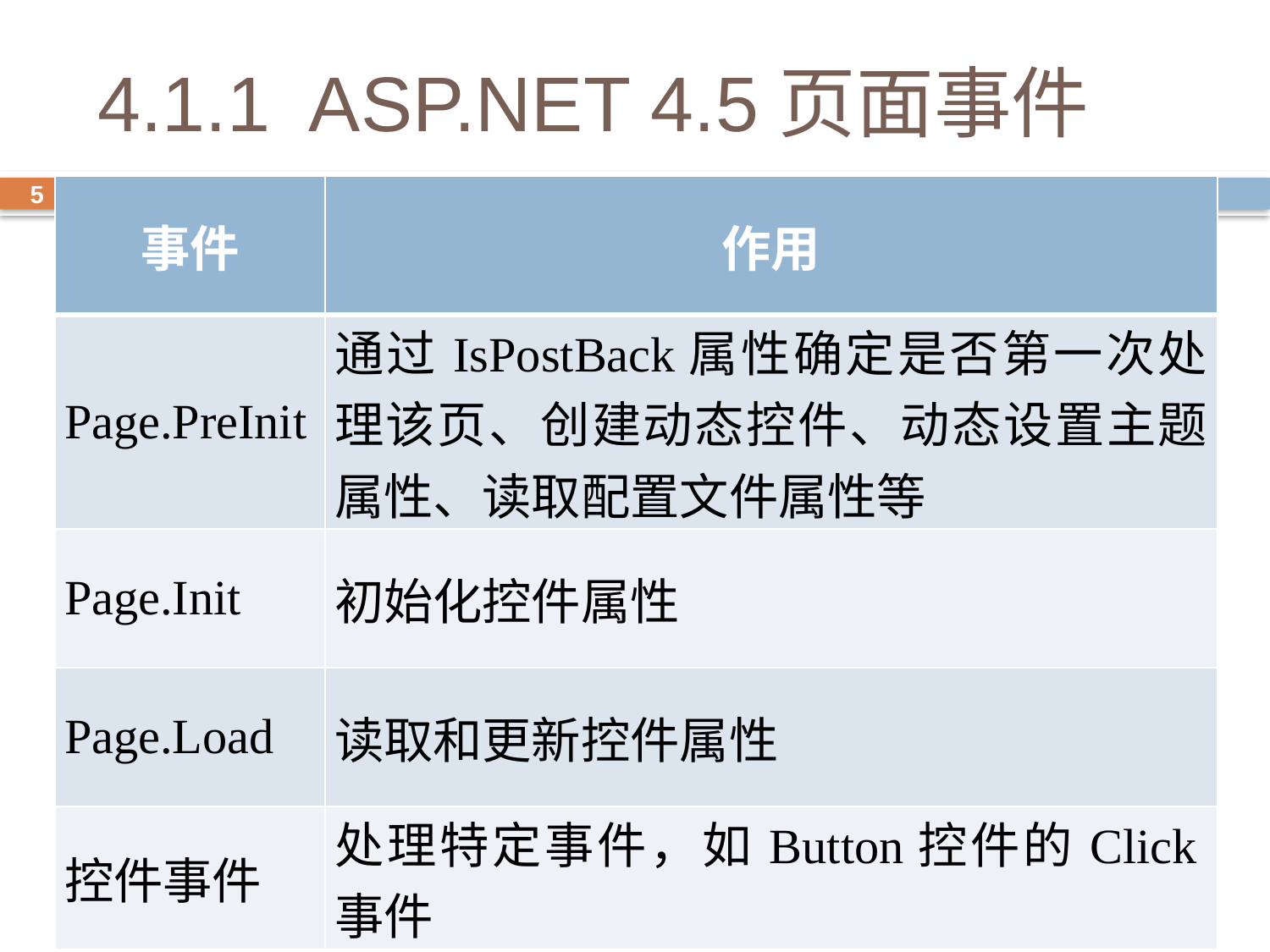

# 4.1.1  ASP.NET 4.5页面事件
| 事件 | 作用 |
| --- | --- |
| Page.PreInit | 通过IsPostBack属性确定是否第一次处理该页、创建动态控件、动态设置主题属性、读取配置文件属性等 |
| Page.Init | 初始化控件属性 |
| Page.Load | 读取和更新控件属性 |
| 控件事件 | 处理特定事件，如Button控件的Click事件 |
5